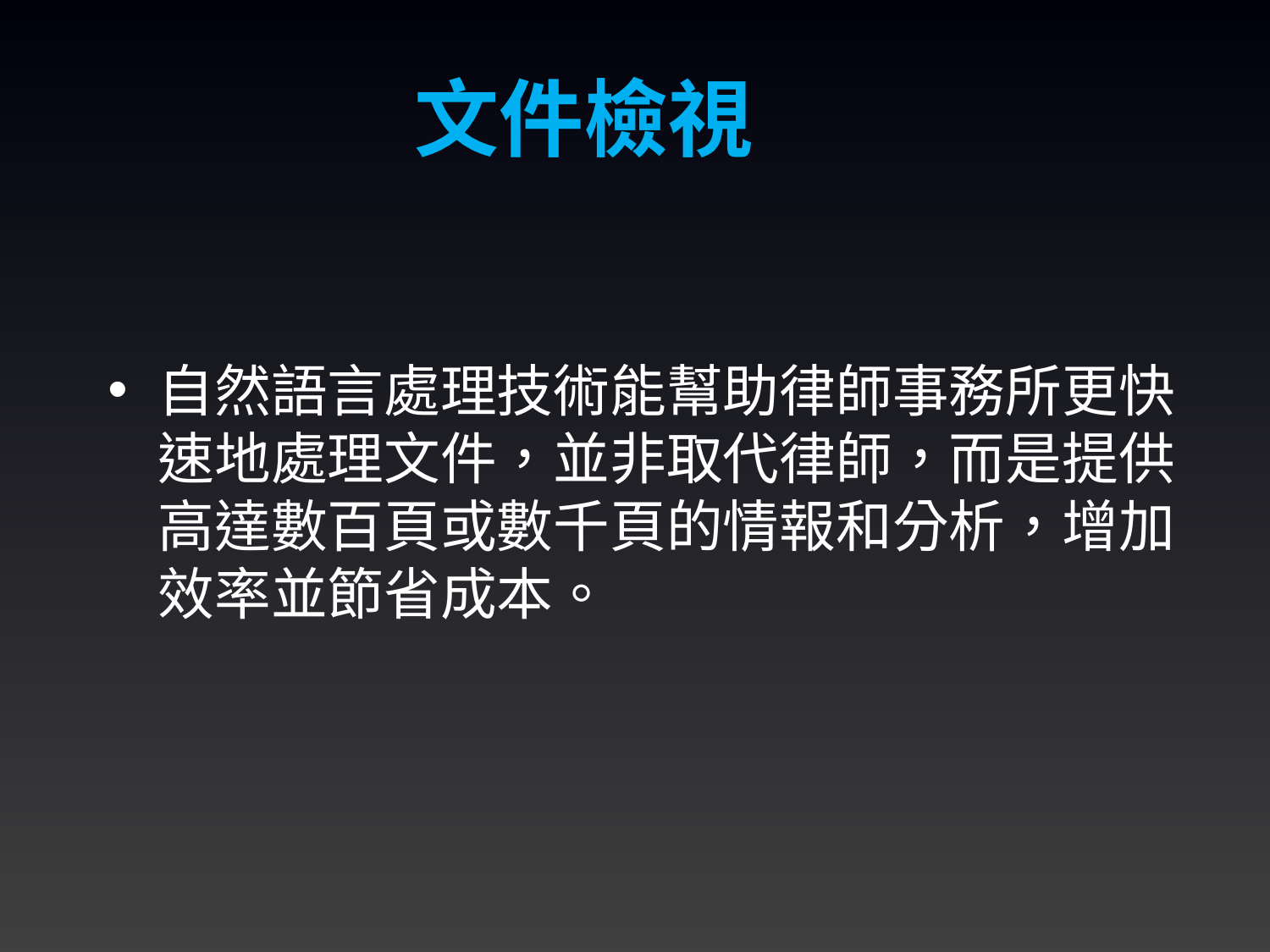

文件檢視
自然語言處理技術能幫助律師事務所更快速地處理文件，並非取代律師，而是提供高達數百頁或數千頁的情報和分析，增加效率並節省成本。